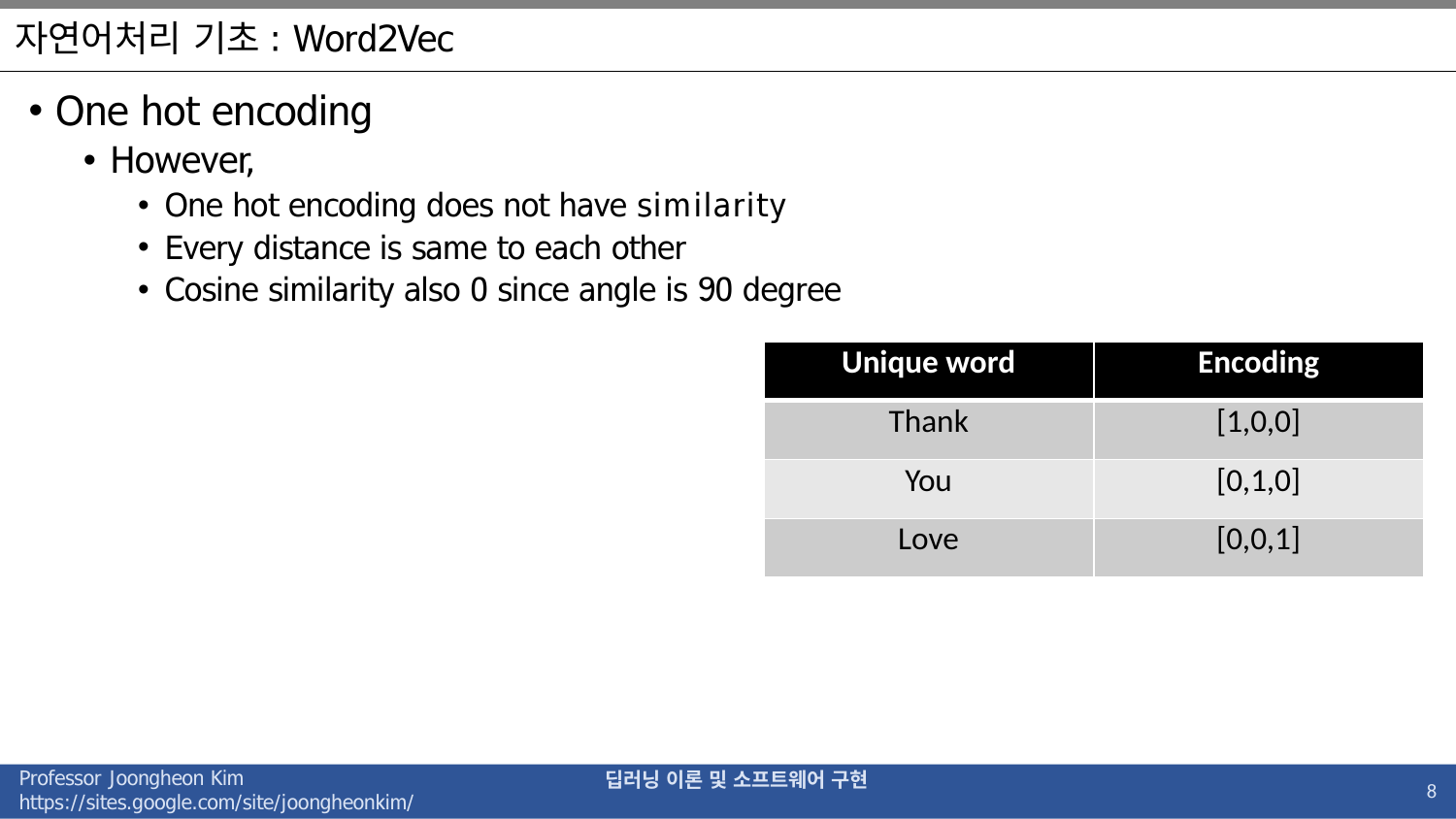

# 자연어처리 기초: Word2Vec
One hot encoding
However,
One hot encoding does not have similarity
Every distance is same to each other
Cosine similarity also 0 since angle is 90 degree

| Unique word | Encoding |
| --- | --- |
| Thank | [1,0,0] |
| You | [0,1,0] |
| Love | [0,0,1] |
8